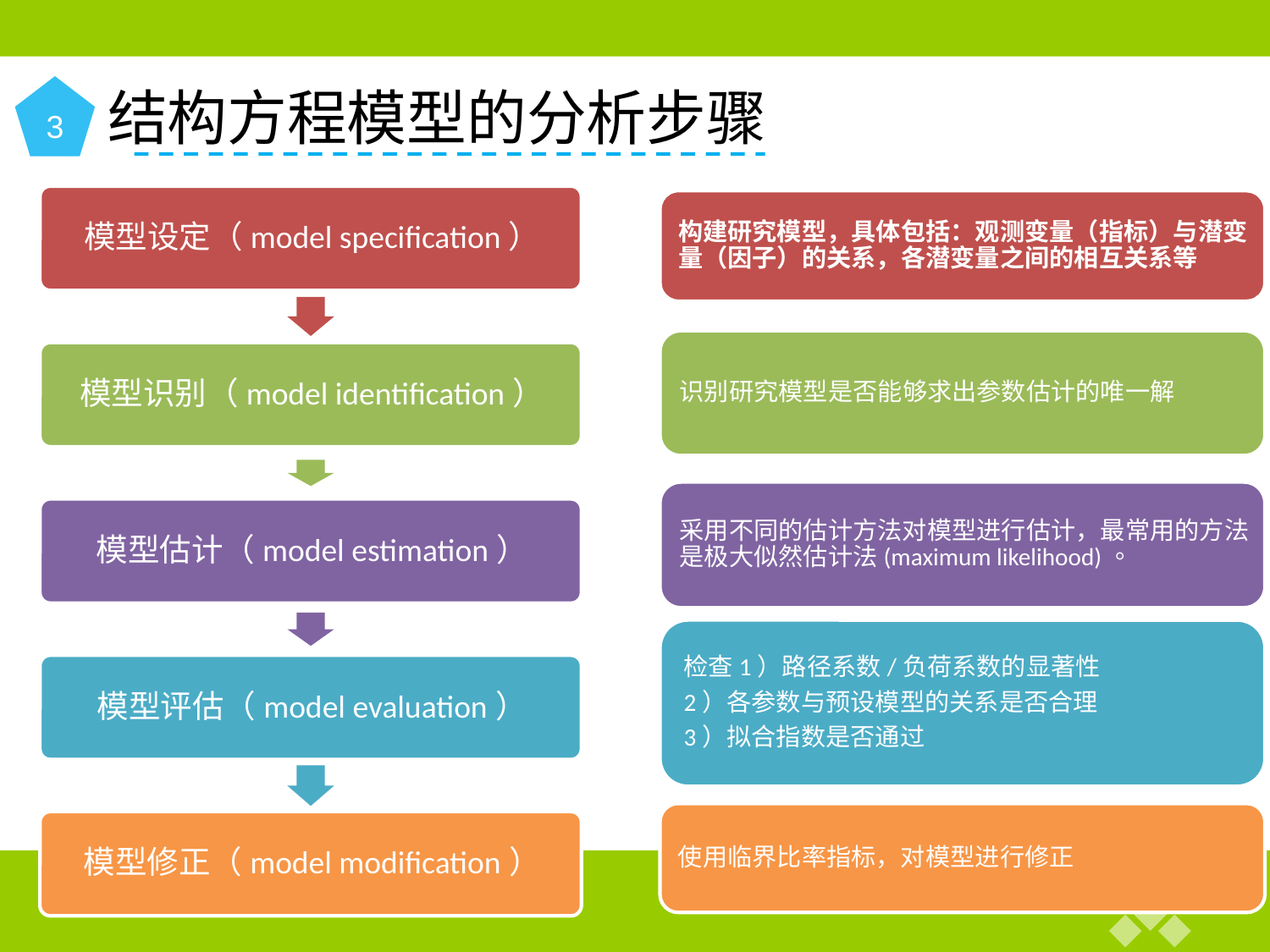

# 结构方程模型的分析步骤
3

构建研究模型，具体包括：观测变量（指标）与潜变量（因子）的关系，各潜变量之间的相互关系等
识别研究模型是否能够求出参数估计的唯一解
采用不同的估计方法对模型进行估计，最常用的方法是极大似然估计法(maximum likelihood)。
检查1）路径系数/负荷系数的显著性
2）各参数与预设模型的关系是否合理
3）拟合指数是否通过
使用临界比率指标，对模型进行修正
模型设定（model specification）

模型识别（model identification）

模型估计（model estimation）

模型评估（model evaluation）

模型修正（model modification）